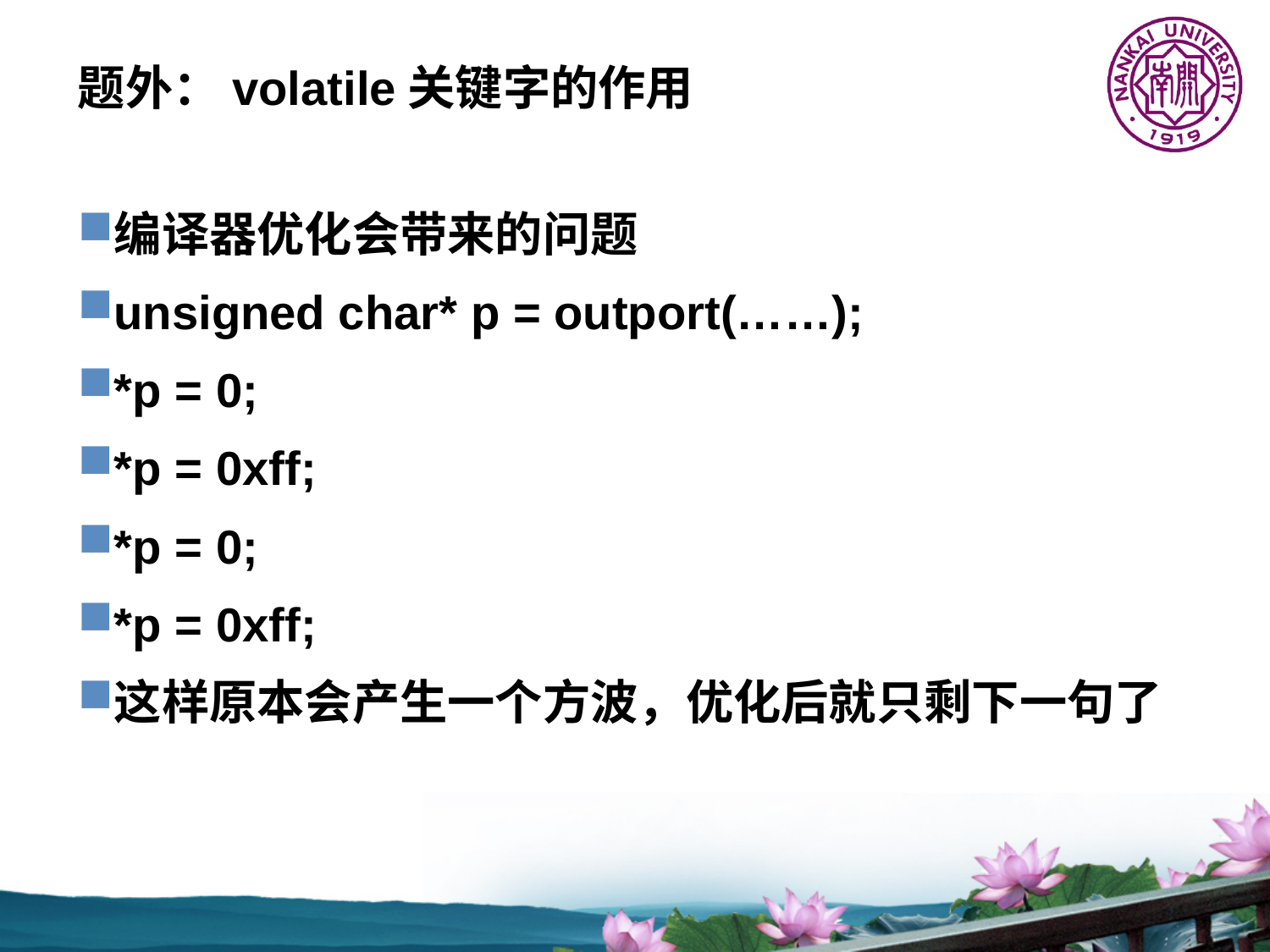

# 题外：volatile关键字的作用
编译器优化会带来的问题
unsigned char* p = outport(……);
*p = 0;
*p = 0xff;
*p = 0;
*p = 0xff;
这样原本会产生一个方波，优化后就只剩下一句了